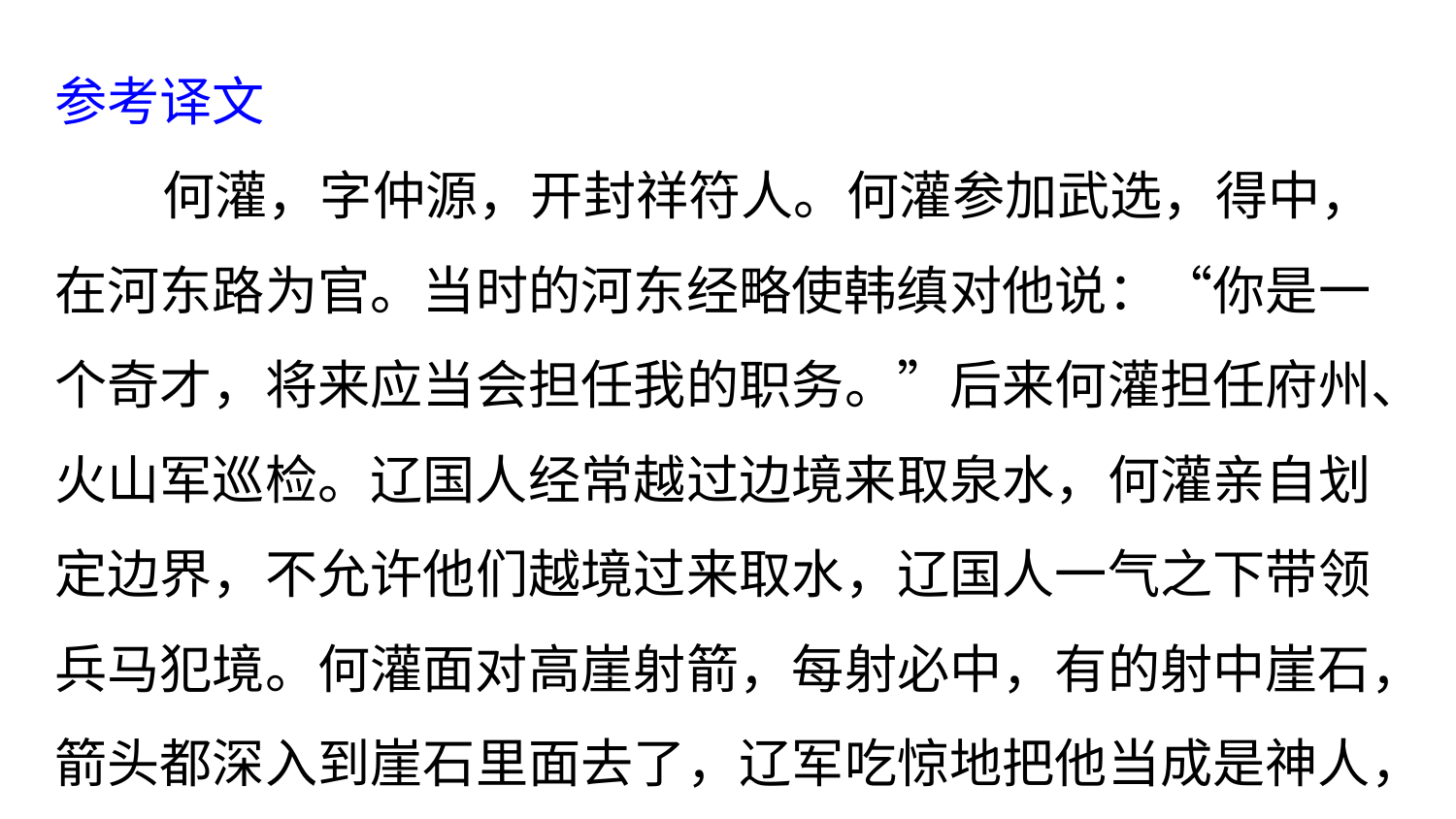

参考译文
        何灌，字仲源，开封祥符人。何灌参加武选，得中，在河东路为官。当时的河东经略使韩缜对他说：“你是一个奇才，将来应当会担任我的职务。”后来何灌担任府州、火山军巡检。辽国人经常越过边境来取泉水，何灌亲自划定边界，不允许他们越境过来取水，辽国人一气之下带领兵马犯境。何灌面对高崖射箭，每射必中，有的射中崖石，箭头都深入到崖石里面去了，辽军吃惊地把他当成是神人，